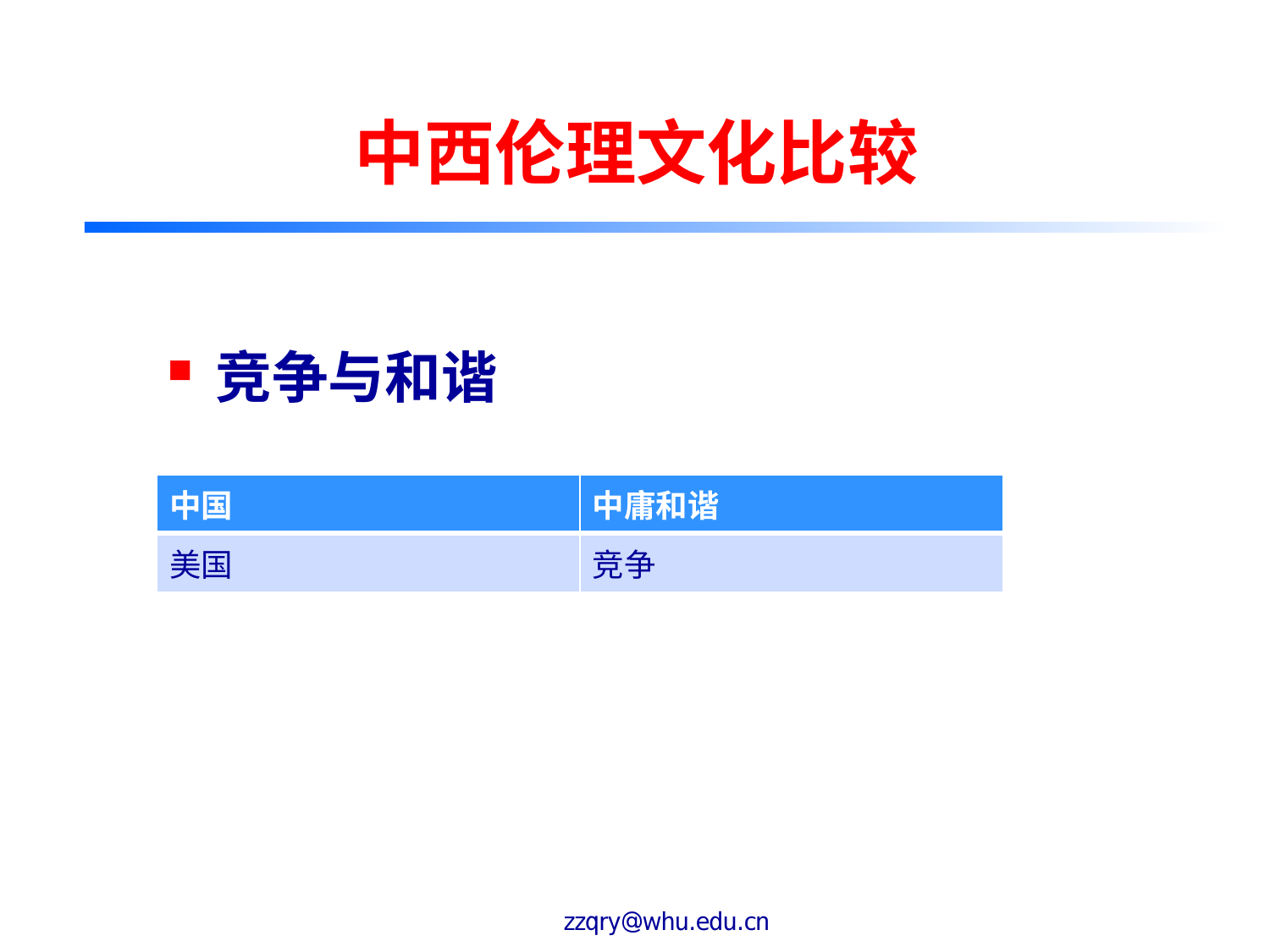

# 中西伦理文化比较

竞争与和谐
| 中国 | 中庸和谐 |
| --- | --- |
| 美国 | 竞争 |

zzqry@whu.edu.cn